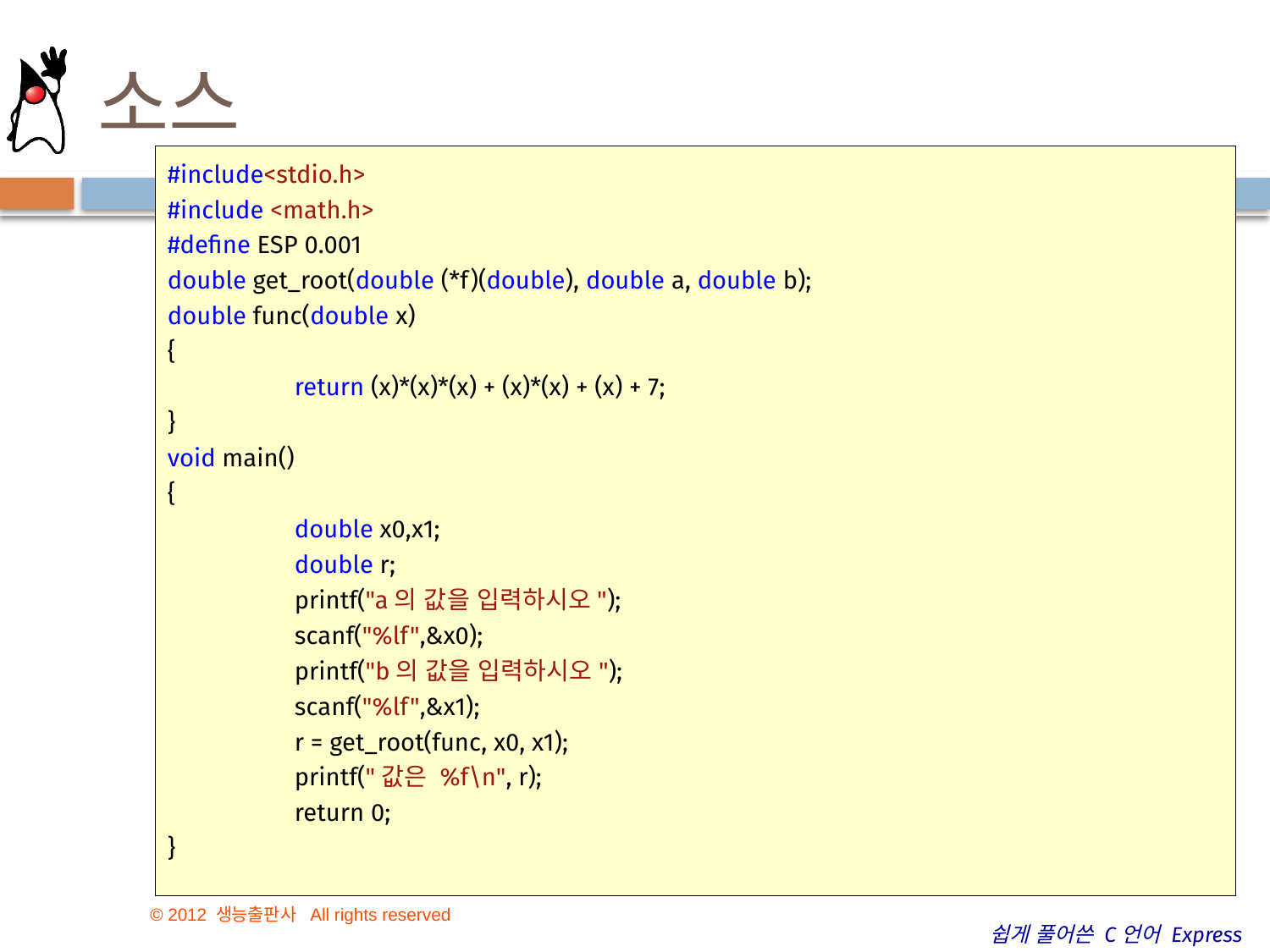

# 소스
#include<stdio.h>
#include <math.h>
#define ESP 0.001
double get_root(double (*f)(double), double a, double b);
double func(double x)
{
	return (x)*(x)*(x) + (x)*(x) + (x) + 7;
}
void main()
{
	double x0,x1;
	double r;
	printf("a의 값을 입력하시오");
	scanf("%lf",&x0);
	printf("b의 값을 입력하시오");
	scanf("%lf",&x1);
	r = get_root(func, x0, x1);
	printf("값은 %f\n", r);
	return 0;
}